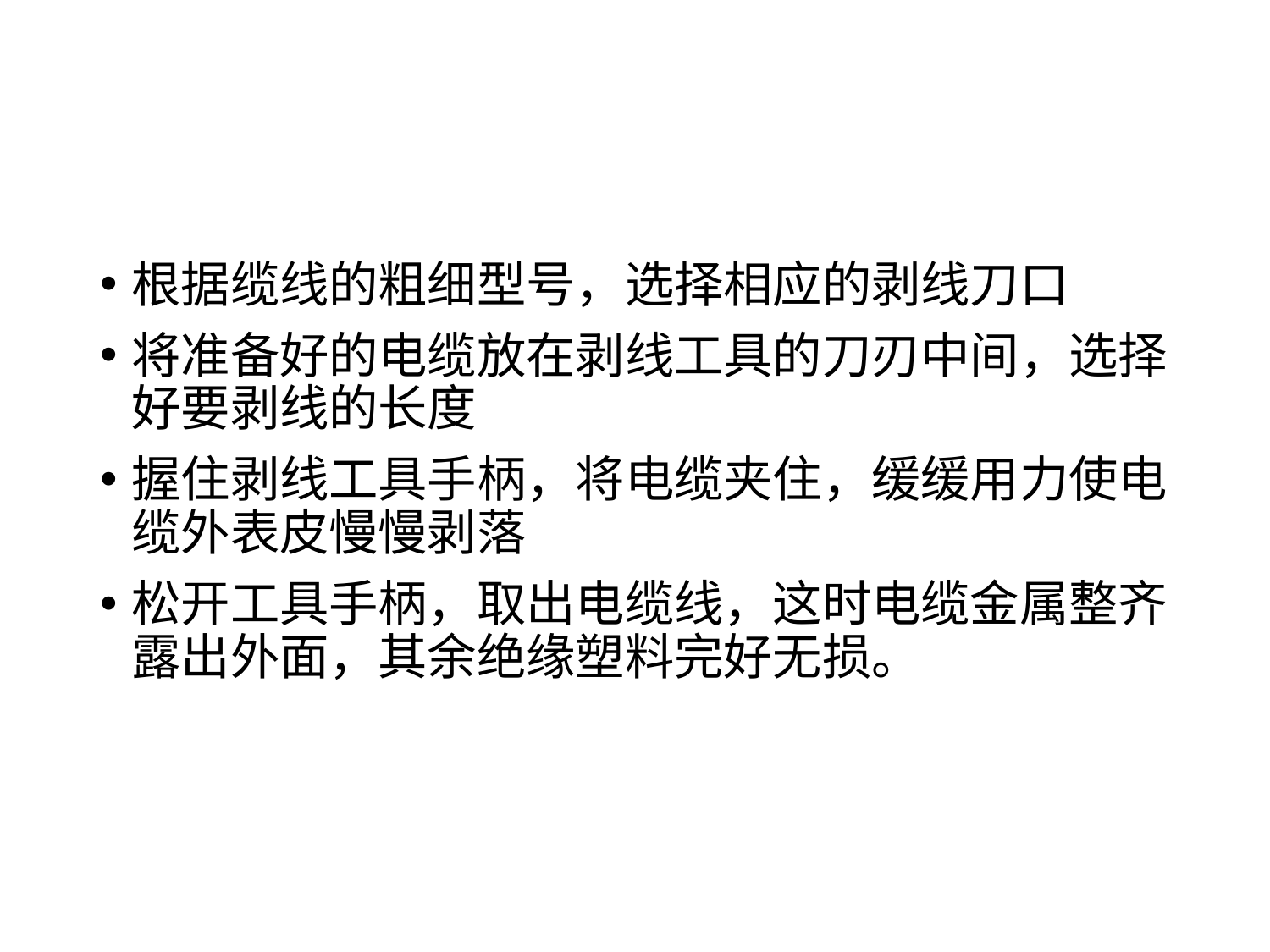

#
根据缆线的粗细型号，选择相应的剥线刀口
将准备好的电缆放在剥线工具的刀刃中间，选择好要剥线的长度
握住剥线工具手柄，将电缆夹住，缓缓用力使电缆外表皮慢慢剥落
松开工具手柄，取出电缆线，这时电缆金属整齐露出外面，其余绝缘塑料完好无损。